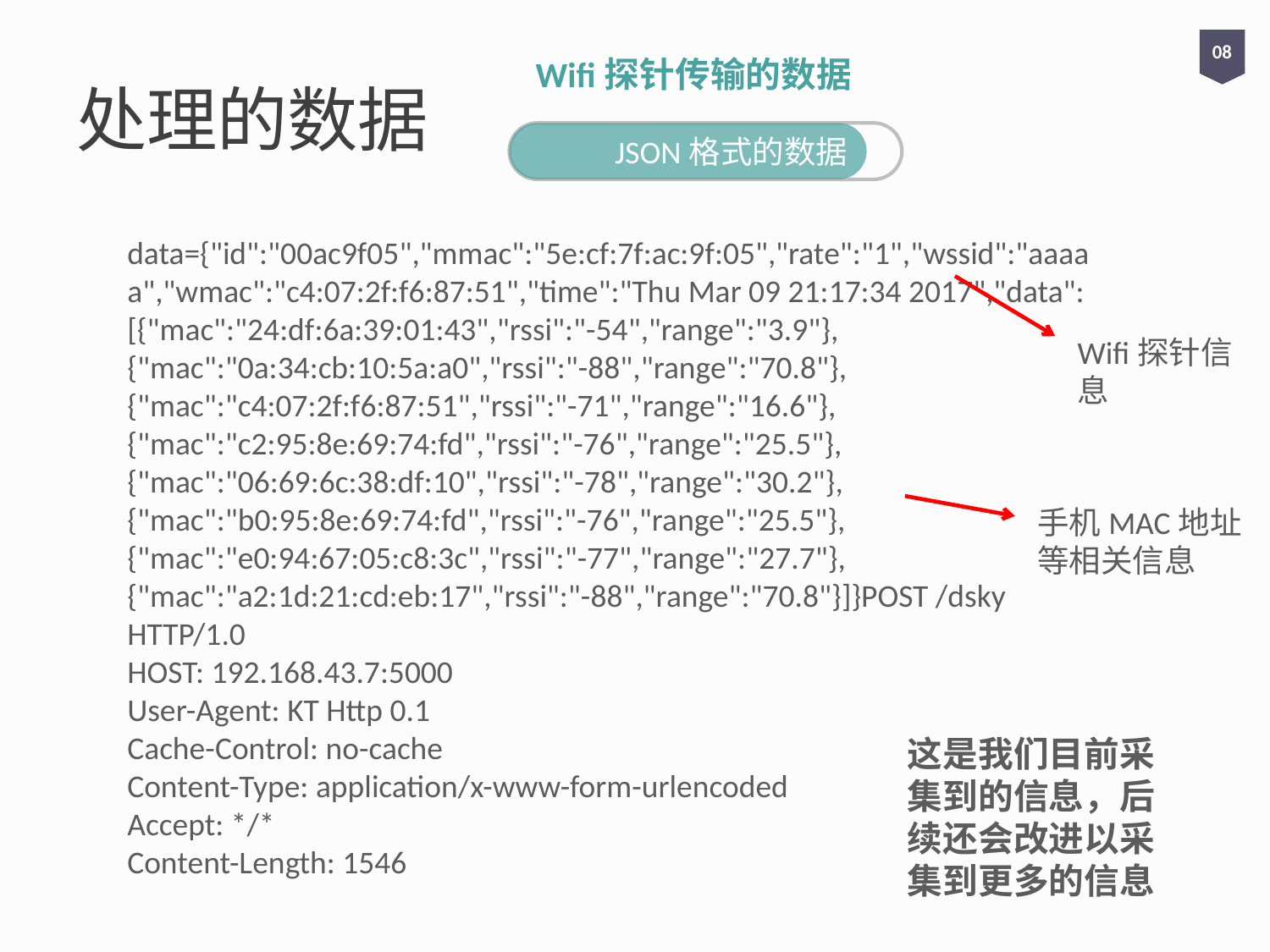

08
# 处理的数据
Wifi探针传输的数据

JSON格式的数据
data={"id":"00ac9f05","mmac":"5e:cf:7f:ac:9f:05","rate":"1","wssid":"aaaaa","wmac":"c4:07:2f:f6:87:51","time":"Thu Mar 09 21:17:34 2017","data":[{"mac":"24:df:6a:39:01:43","rssi":"-54","range":"3.9"},{"mac":"0a:34:cb:10:5a:a0","rssi":"-88","range":"70.8"},{"mac":"c4:07:2f:f6:87:51","rssi":"-71","range":"16.6"},{"mac":"c2:95:8e:69:74:fd","rssi":"-76","range":"25.5"},{"mac":"06:69:6c:38:df:10","rssi":"-78","range":"30.2"},{"mac":"b0:95:8e:69:74:fd","rssi":"-76","range":"25.5"},{"mac":"e0:94:67:05:c8:3c","rssi":"-77","range":"27.7"},{"mac":"a2:1d:21:cd:eb:17","rssi":"-88","range":"70.8"}]}POST /dsky HTTP/1.0
HOST: 192.168.43.7:5000
User-Agent: KT Http 0.1
Cache-Control: no-cache
Content-Type: application/x-www-form-urlencoded
Accept: */*
Content-Length: 1546
Wifi探针信息
手机MAC地址等相关信息
这是我们目前采集到的信息，后续还会改进以采集到更多的信息